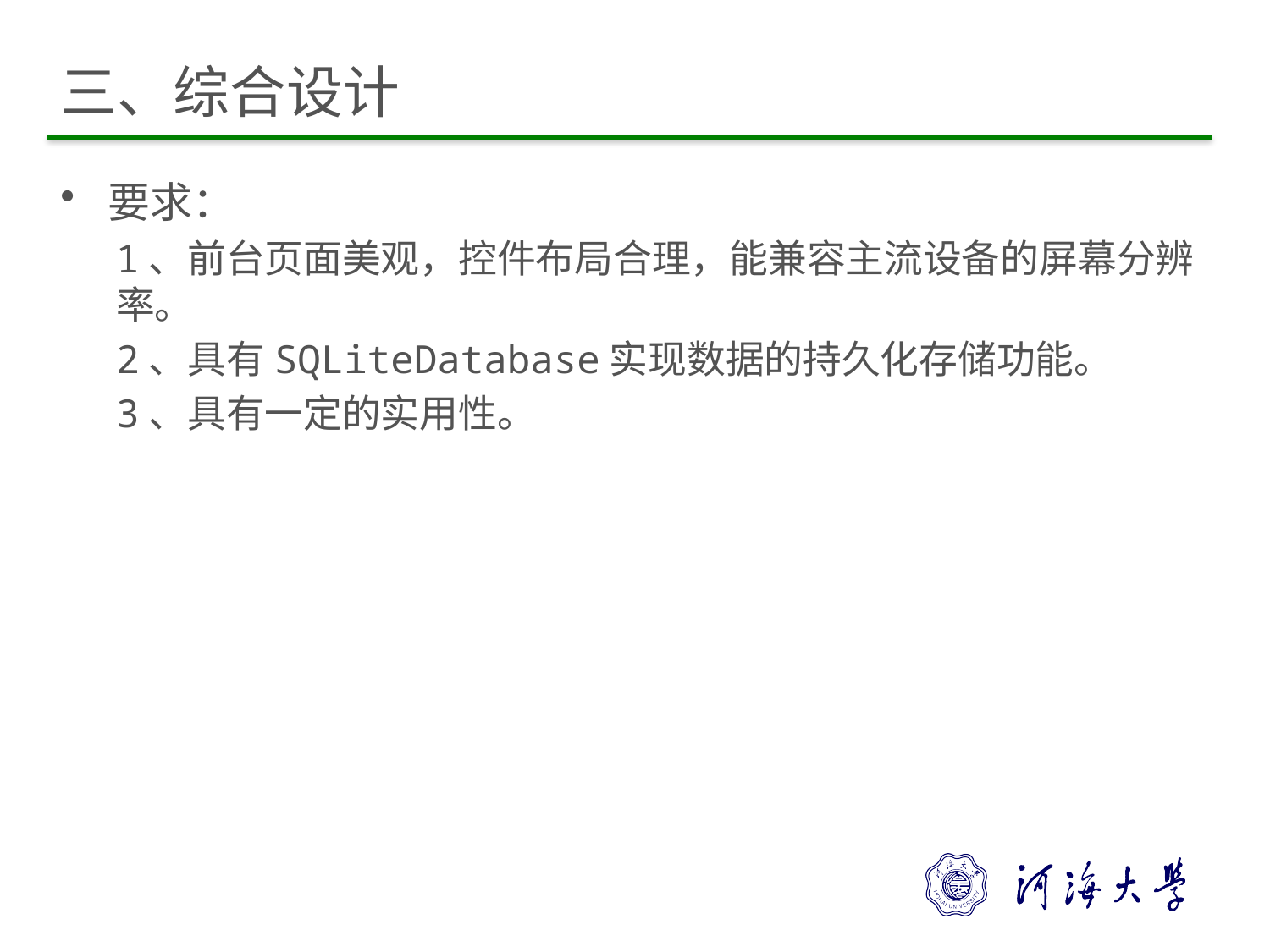

# 三、综合设计
要求：
1、前台页面美观，控件布局合理，能兼容主流设备的屏幕分辨率。
2、具有SQLiteDatabase实现数据的持久化存储功能。
3、具有一定的实用性。